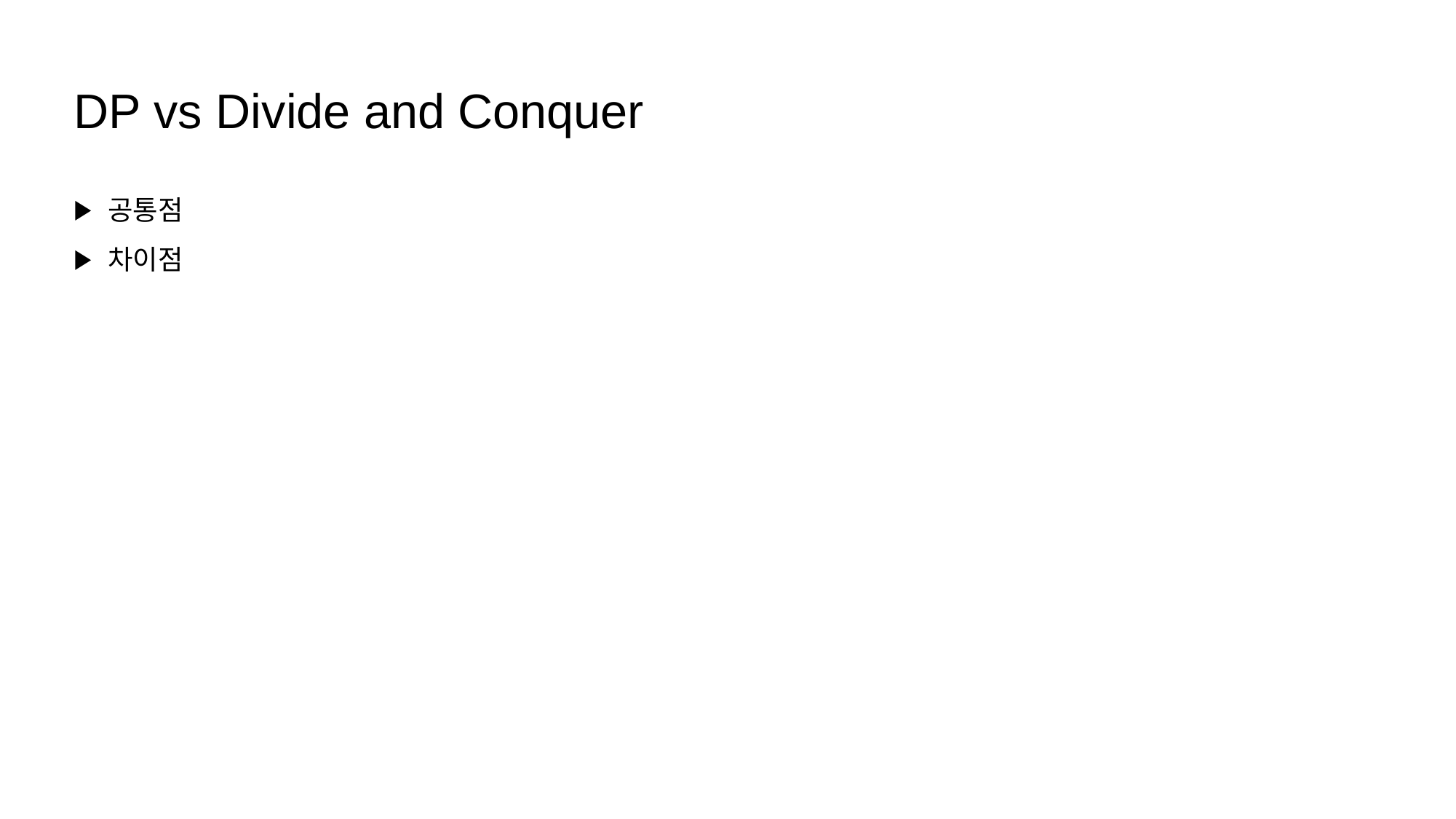

DP vs Divide and Conquer
공통점
차이점